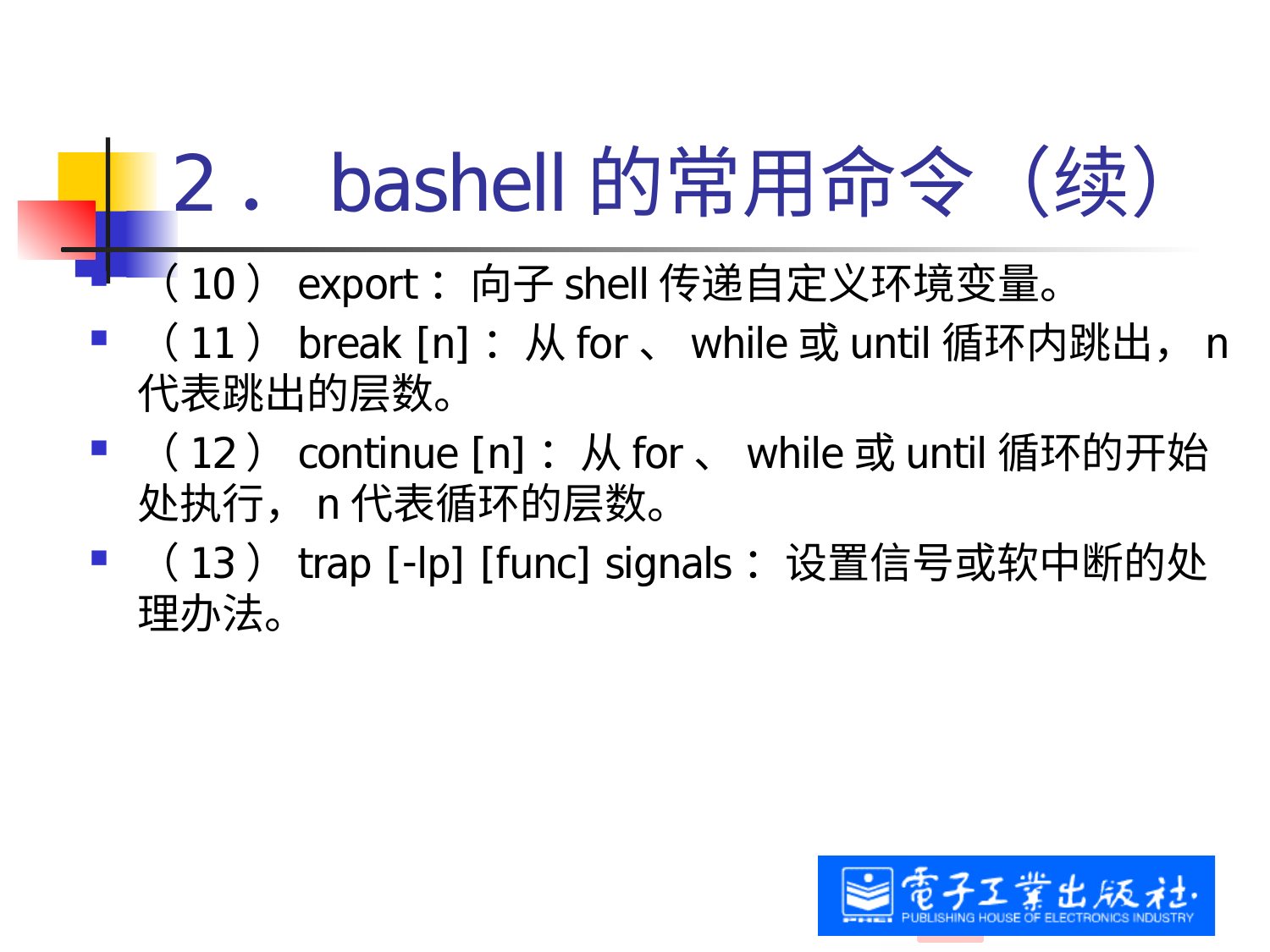

# 2．bashell的常用命令（续）
（10）export：向子shell传递自定义环境变量。
（11）break [n]：从for、while或until循环内跳出，n代表跳出的层数。
（12）continue [n]：从for、while或until循环的开始处执行，n代表循环的层数。
（13）trap [-lp] [func] signals：设置信号或软中断的处理办法。